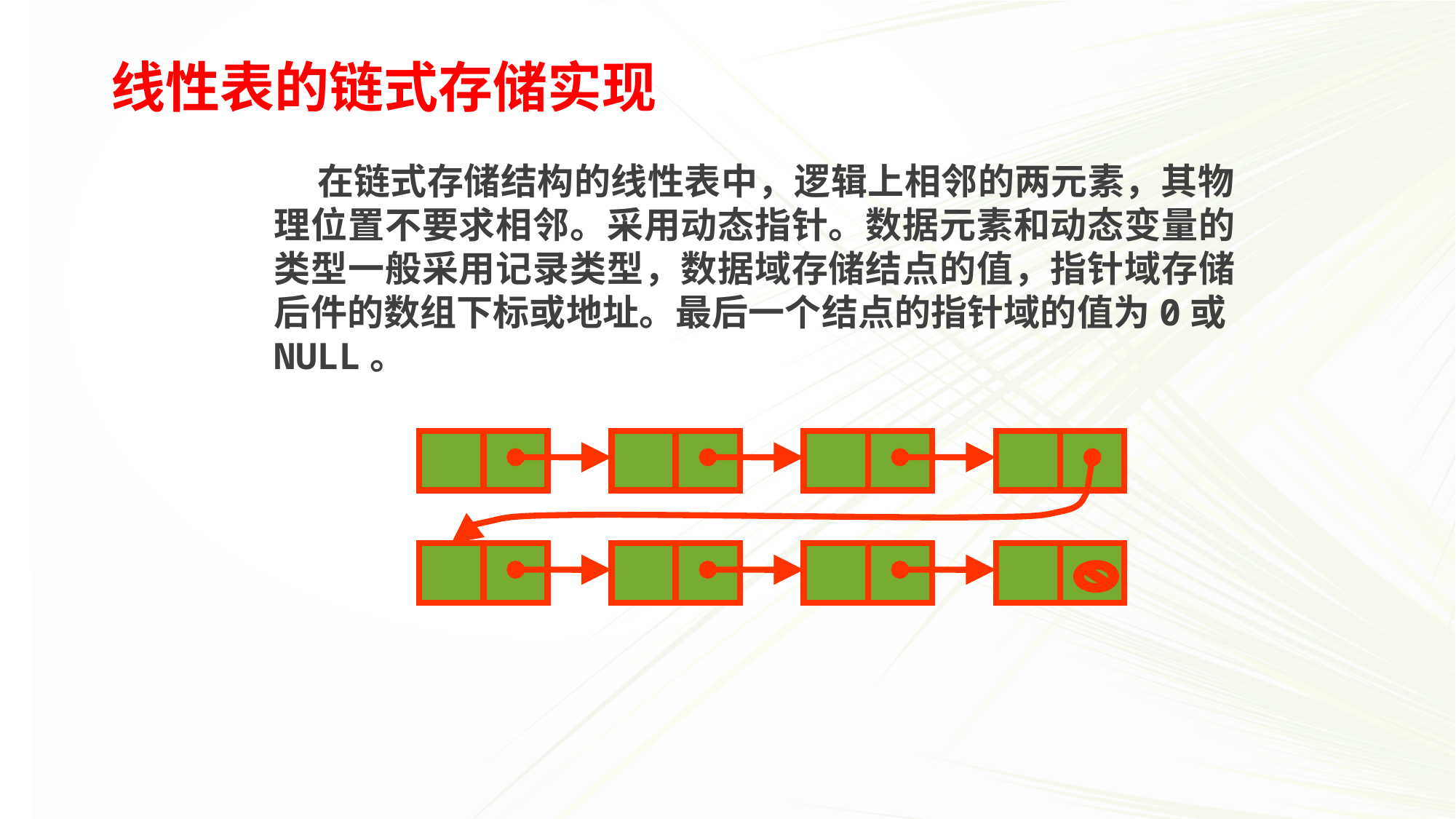

线性表的链式存储实现
    在链式存储结构的线性表中，逻辑上相邻的两元素，其物理位置不要求相邻。采用动态指针。数据元素和动态变量的类型一般采用记录类型，数据域存储结点的值，指针域存储后件的数组下标或地址。最后一个结点的指针域的值为0或NULL。